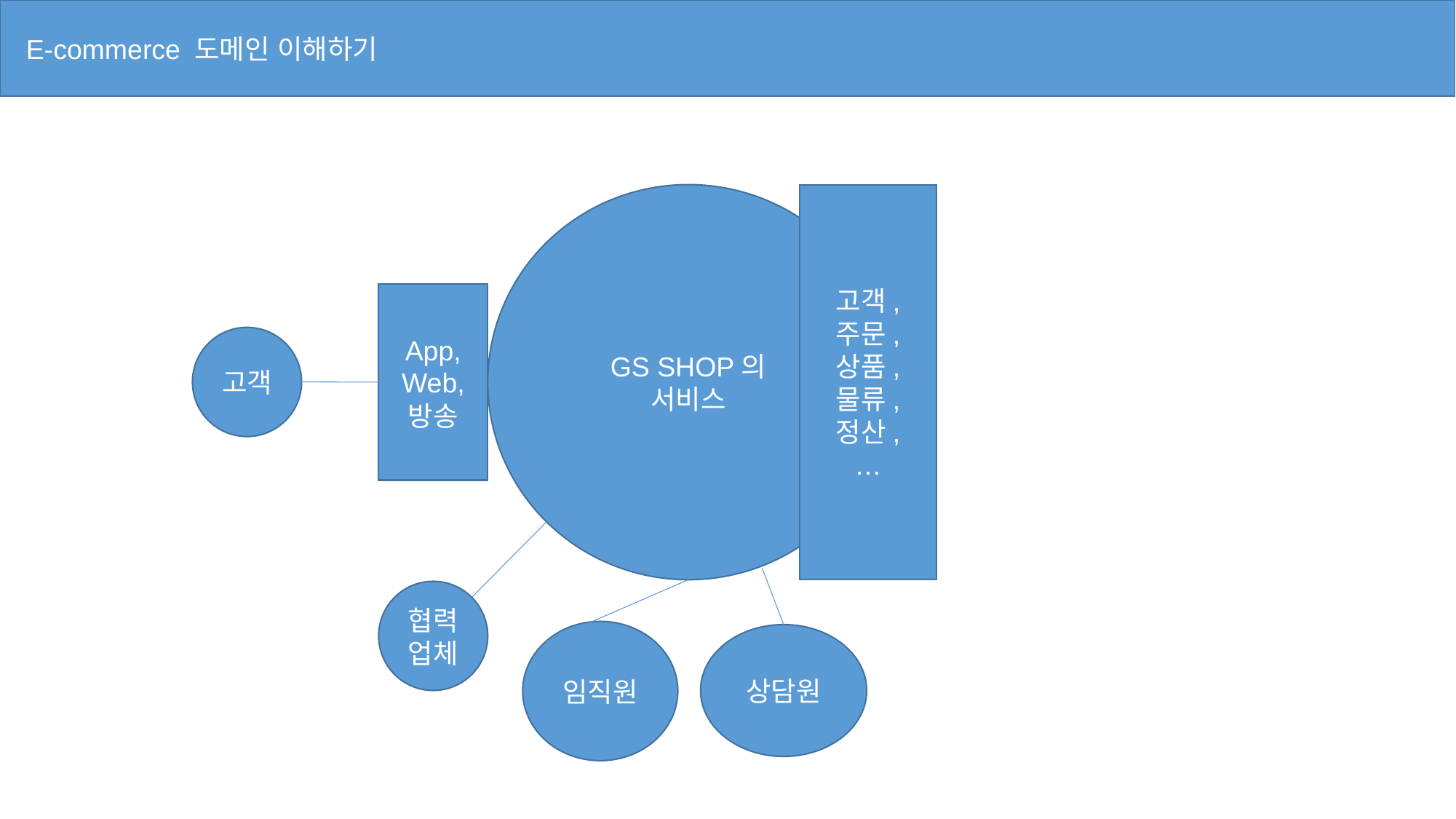

E-commerce 도메인 이해하기
GS SHOP의
서비스
고객,
주문,
상품,
물류,
정산,
…
App,
Web,
방송
고객
협력업체
임직원
상담원